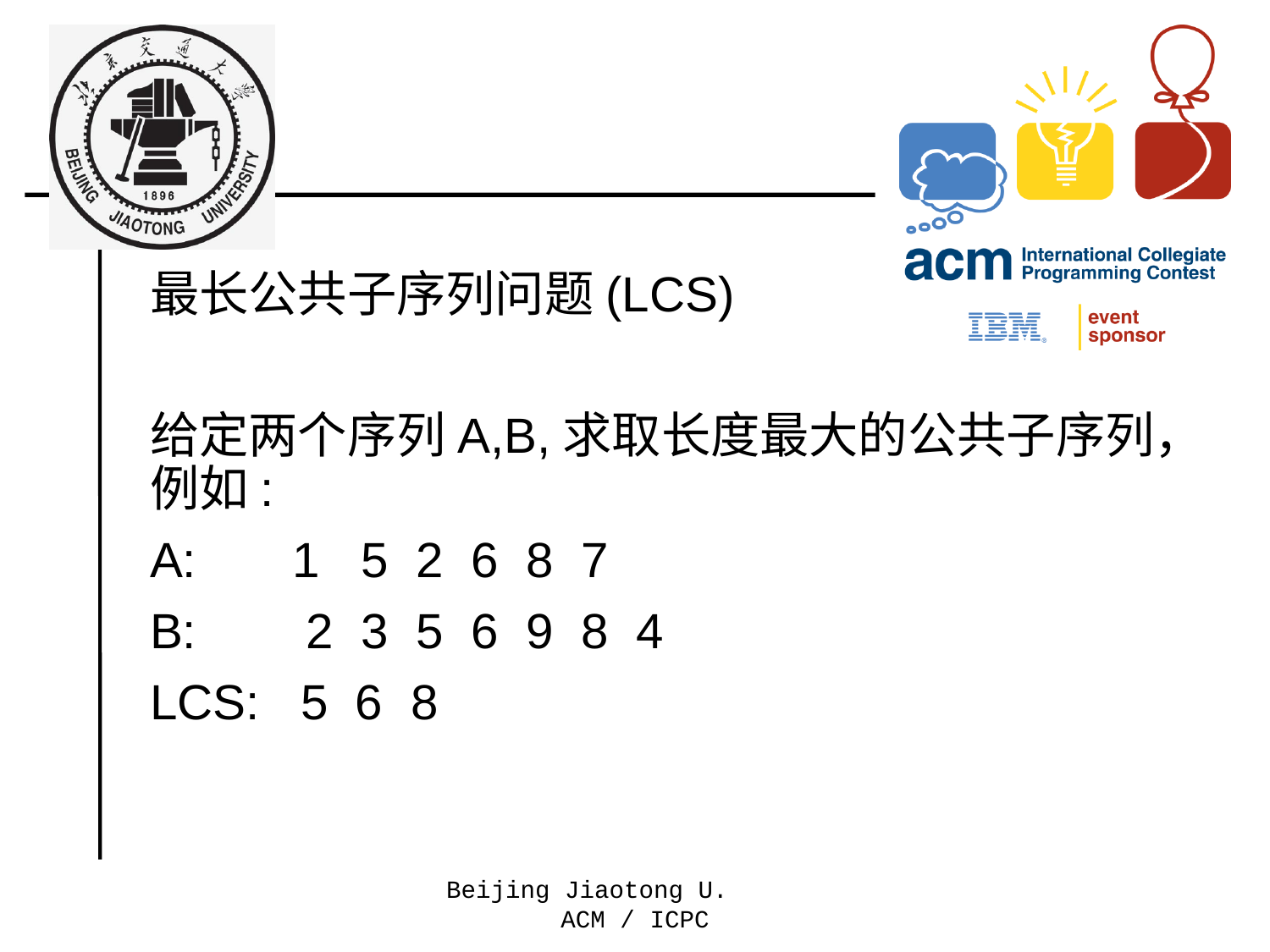

#
最长公共子序列问题(LCS)

给定两个序列A,B,求取长度最大的公共子序列，例如:
A:       1   5  2  6  8  7
B:        2  3  5  6  9  8  4
LCS:   5  6  8